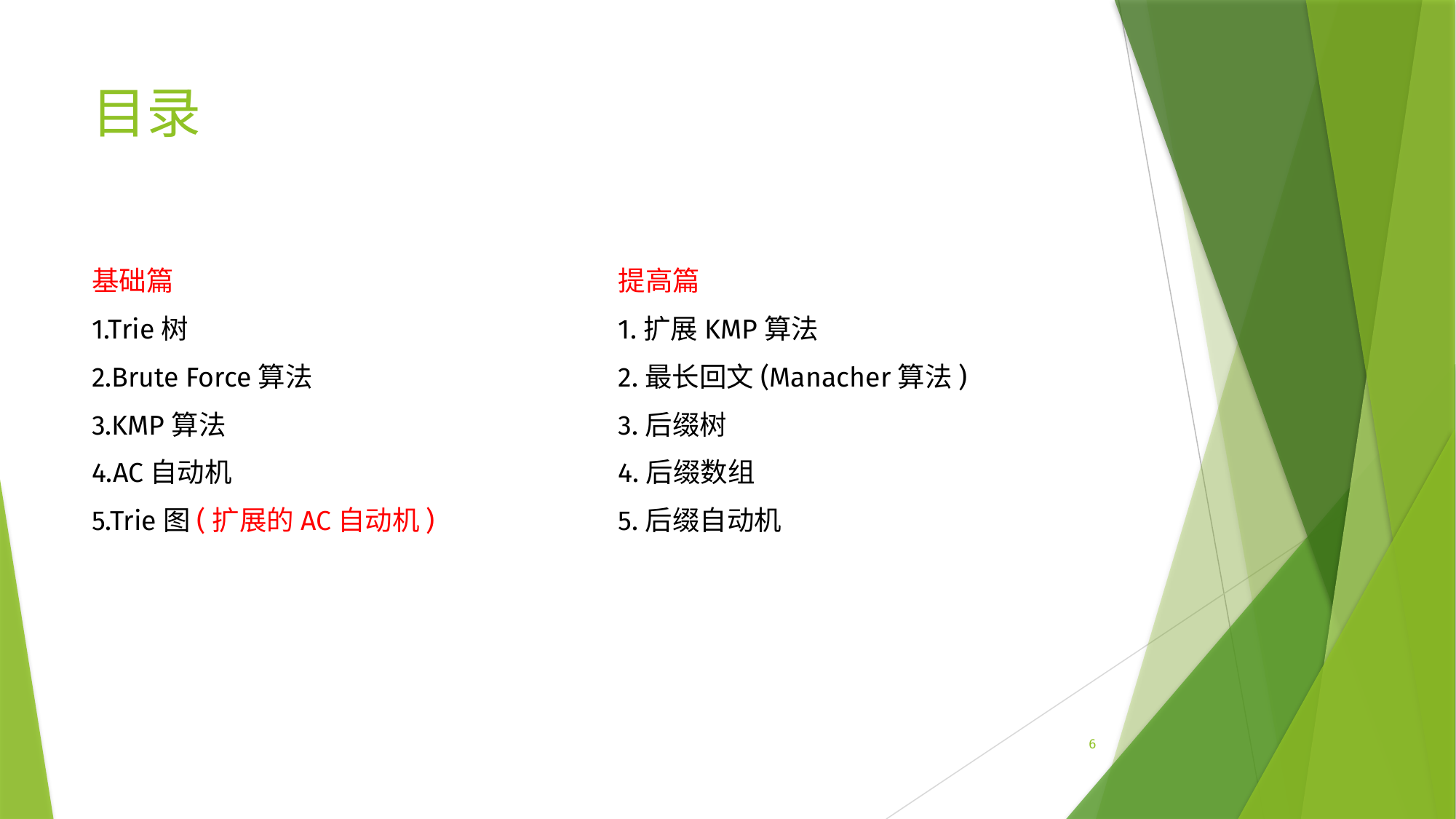

# 目录
基础篇
1.Trie树
2.Brute Force算法
3.KMP算法
4.AC自动机
5.Trie图(扩展的AC自动机)

提高篇
1.扩展KMP算法
2.最长回文(Manacher算法)
3.后缀树
4.后缀数组
5.后缀自动机

6